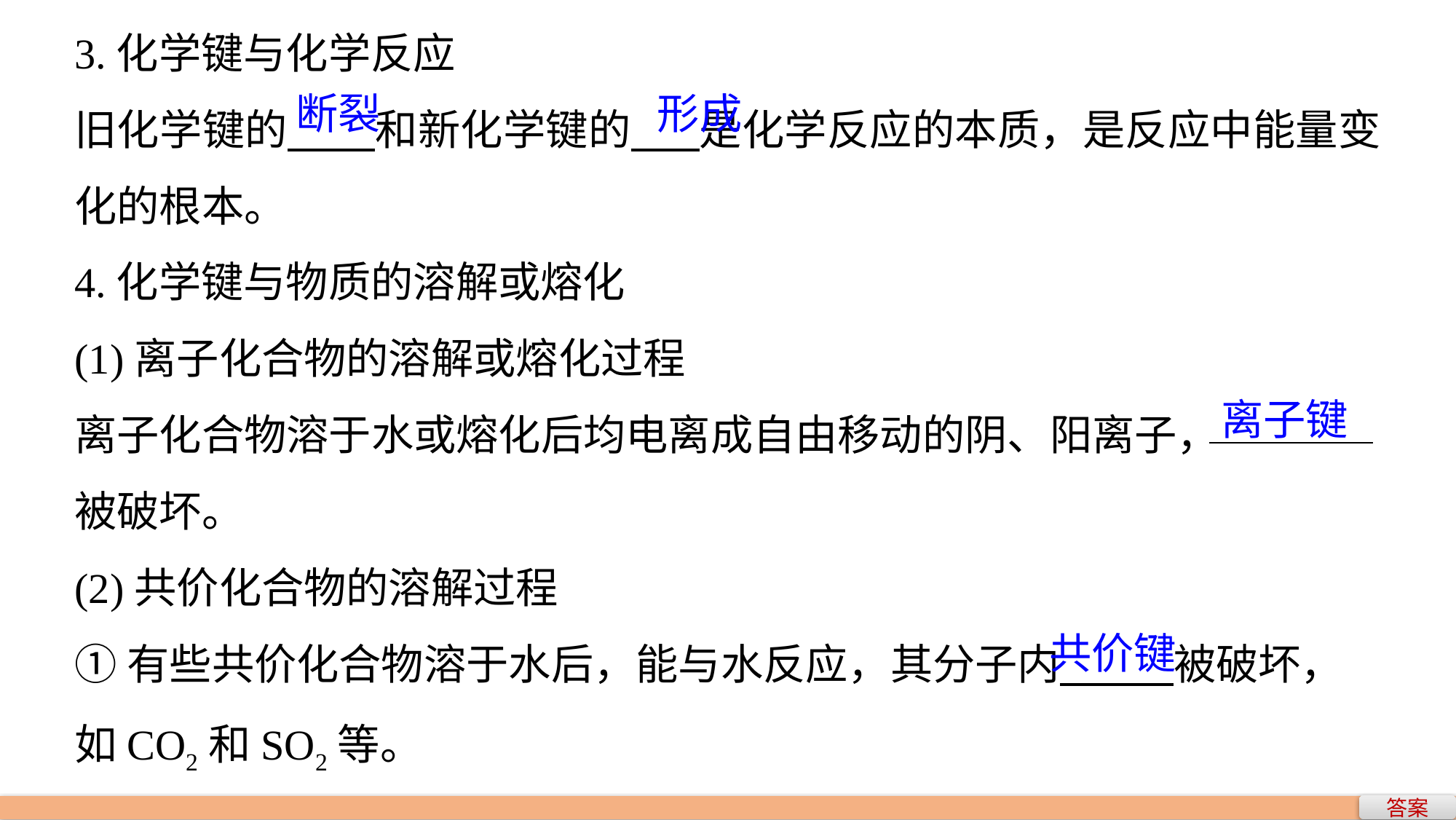

3.化学键与化学反应
旧化学键的         和新化学键的       是化学反应的本质，是反应中能量变化的根本。
4.化学键与物质的溶解或熔化
(1)离子化合物的溶解或熔化过程
离子化合物溶于水或熔化后均电离成自由移动的阴、阳离子，
被破坏。
(2)共价化合物的溶解过程
①有些共价化合物溶于水后，能与水反应，其分子内            被破坏，如CO2和SO2等。
断裂
形成
离子键
共价键
答案